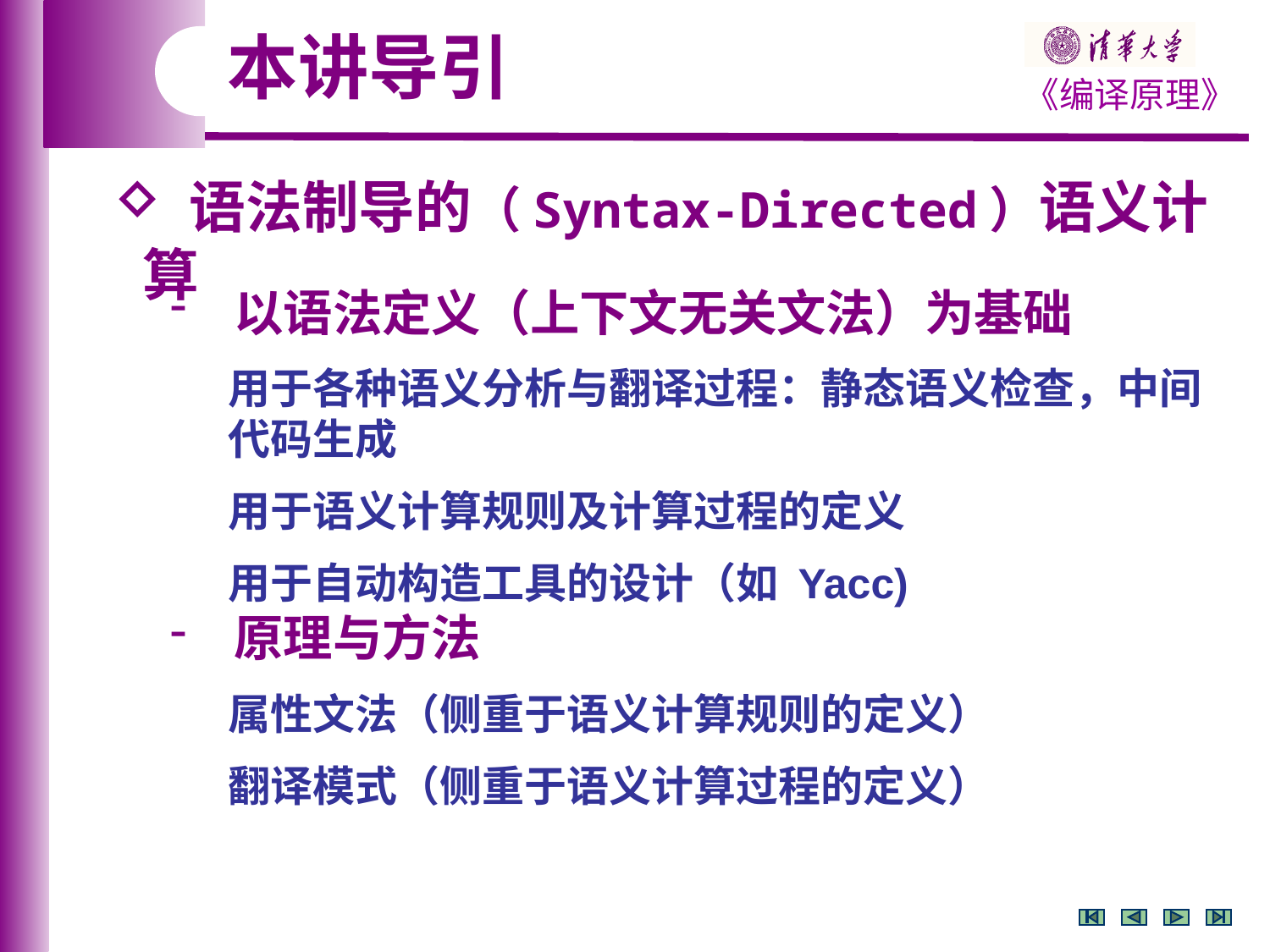

本讲导引
 语法制导的（Syntax-Directed）语义计算
  以语法定义（上下文无关文法）为基础

     用于各种语义分析与翻译过程：静态语义检查，中间
     代码生成

     用于语义计算规则及计算过程的定义

     用于自动构造工具的设计（如 Yacc)
  原理与方法

     属性文法（侧重于语义计算规则的定义）

     翻译模式（侧重于语义计算过程的定义）